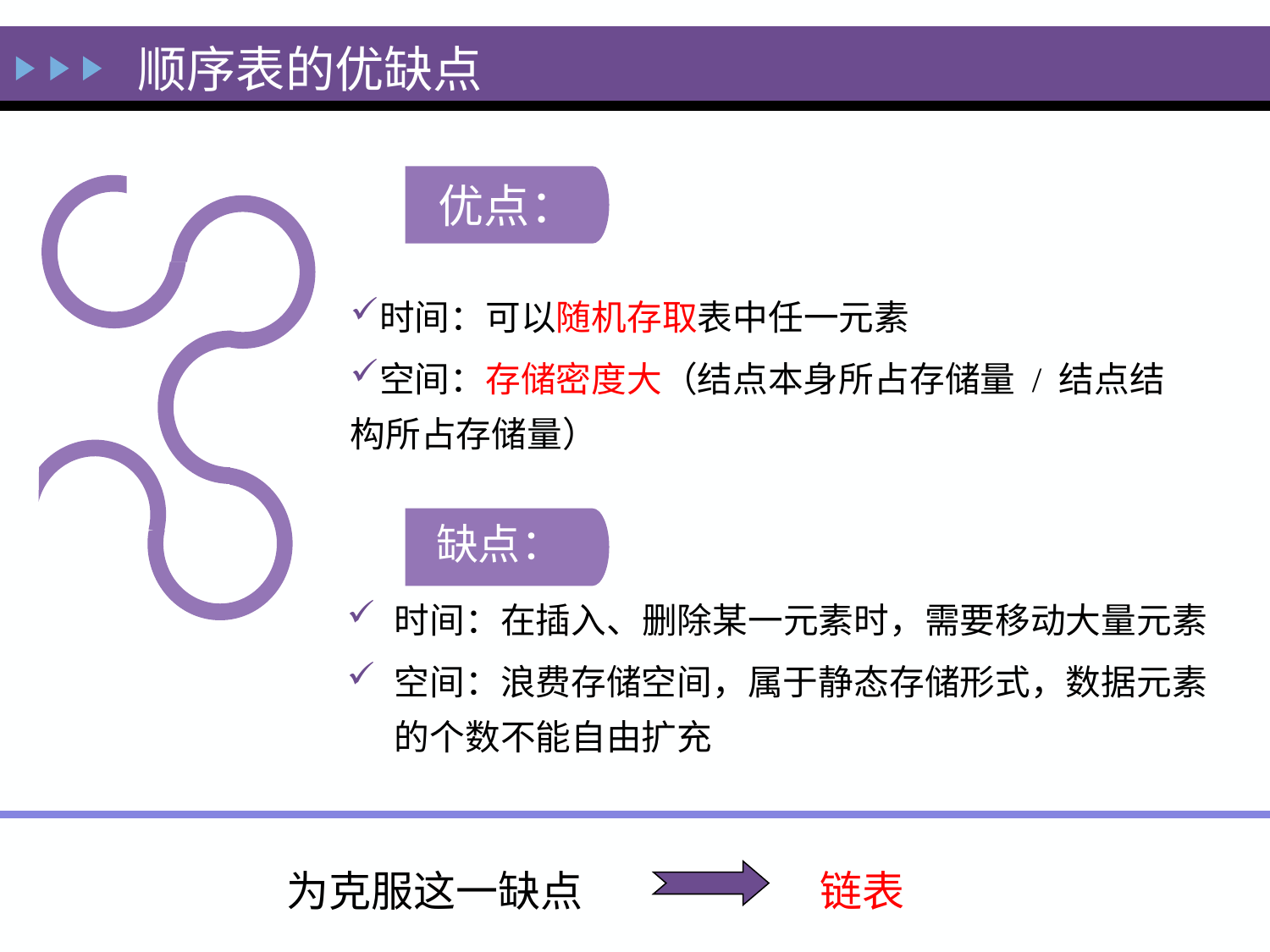

顺序表的优缺点
优点：

时间：可以随机存取表中任一元素
空间：存储密度大（结点本身所占存储量 / 结点结构所占存储量）

缺点：

时间：在插入、删除某一元素时，需要移动大量元素
空间：浪费存储空间，属于静态存储形式，数据元素的个数不能自由扩充
为克服这一缺点
链表